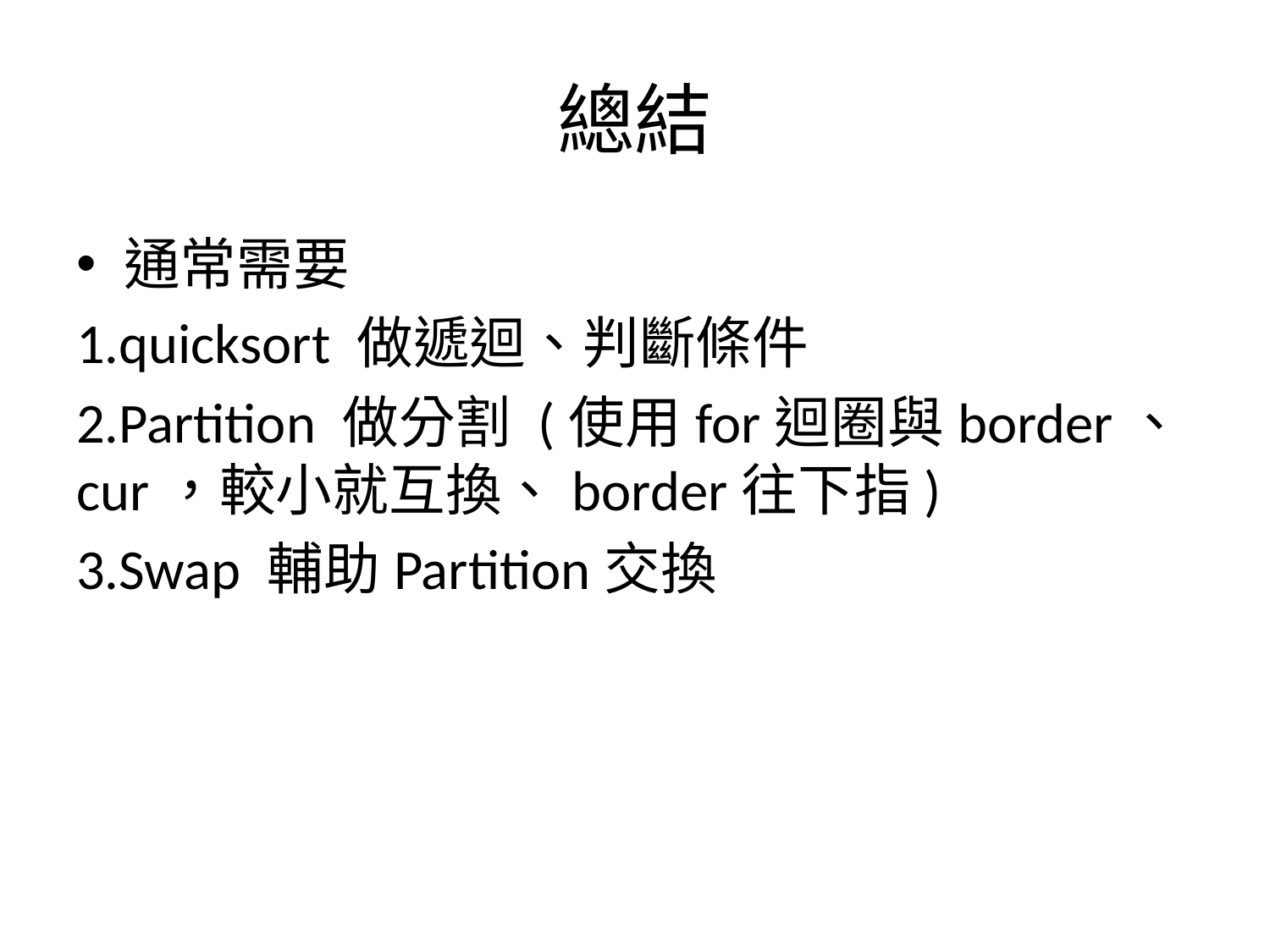

# 總結
通常需要
1.quicksort 做遞迴、判斷條件
2.Partition 做分割 (使用for迴圈與border、cur，較小就互換、border往下指)
3.Swap 輔助Partition交換